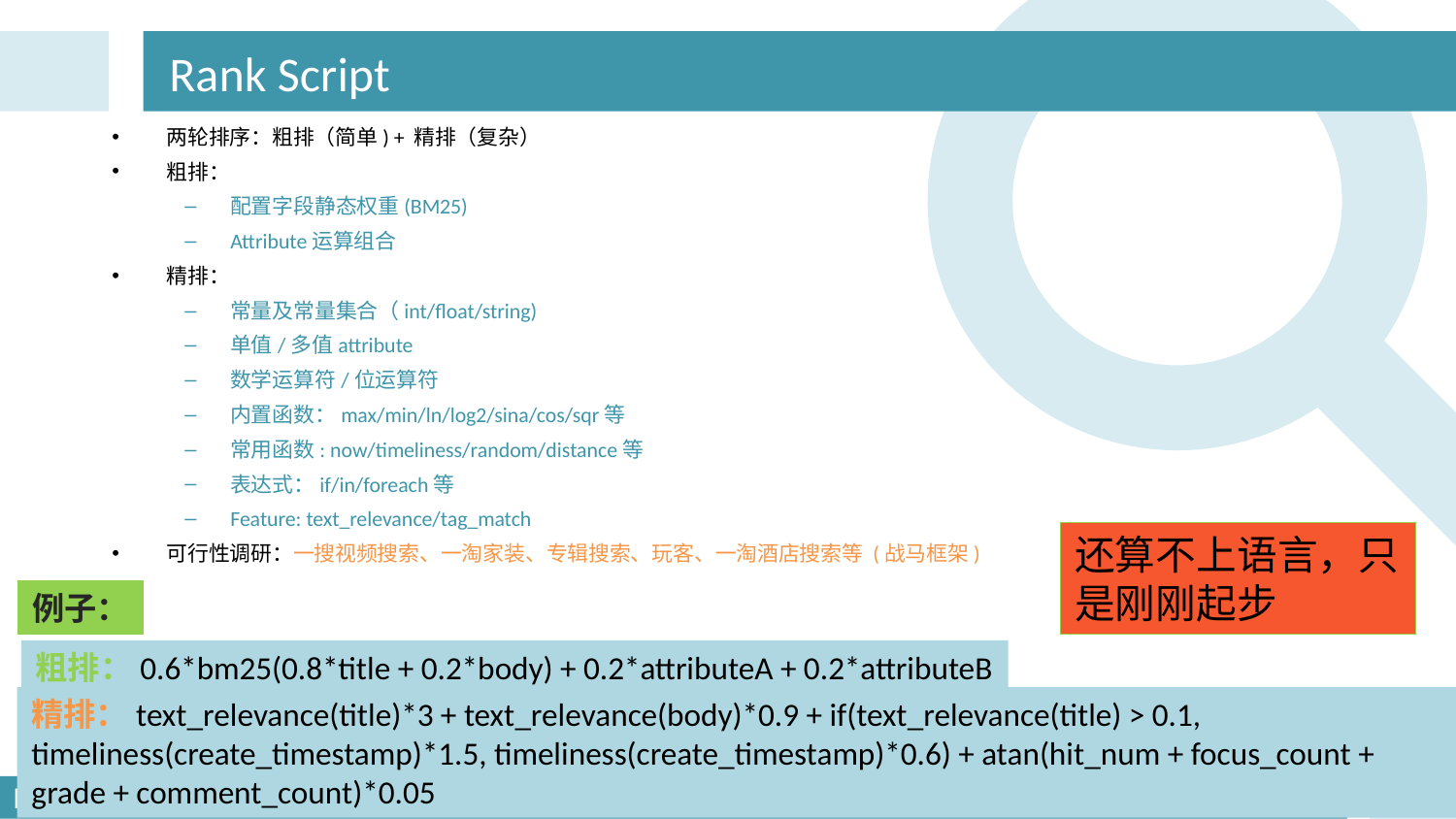

# Rank Script
两轮排序：粗排（简单) + 精排（复杂）
粗排：
配置字段静态权重(BM25)
Attribute运算组合
精排：
常量及常量集合（int/float/string)
单值/多值attribute
数学运算符/位运算符
内置函数：max/min/ln/log2/sina/cos/sqr等
常用函数: now/timeliness/random/distance等
表达式：if/in/foreach等
Feature: text_relevance/tag_match
可行性调研：一搜视频搜索、一淘家装、专辑搜索、玩客、一淘酒店搜索等 (战马框架)
还算不上语言，只是刚刚起步
例子：
粗排：0.6*bm25(0.8*title + 0.2*body) + 0.2*attributeA + 0.2*attributeB
精排：text_relevance(title)*3 + text_relevance(body)*0.9 + if(text_relevance(title) > 0.1, timeliness(create_timestamp)*1.5, timeliness(create_timestamp)*0.6) + atan(hit_num + focus_count + grade + comment_count)*0.05